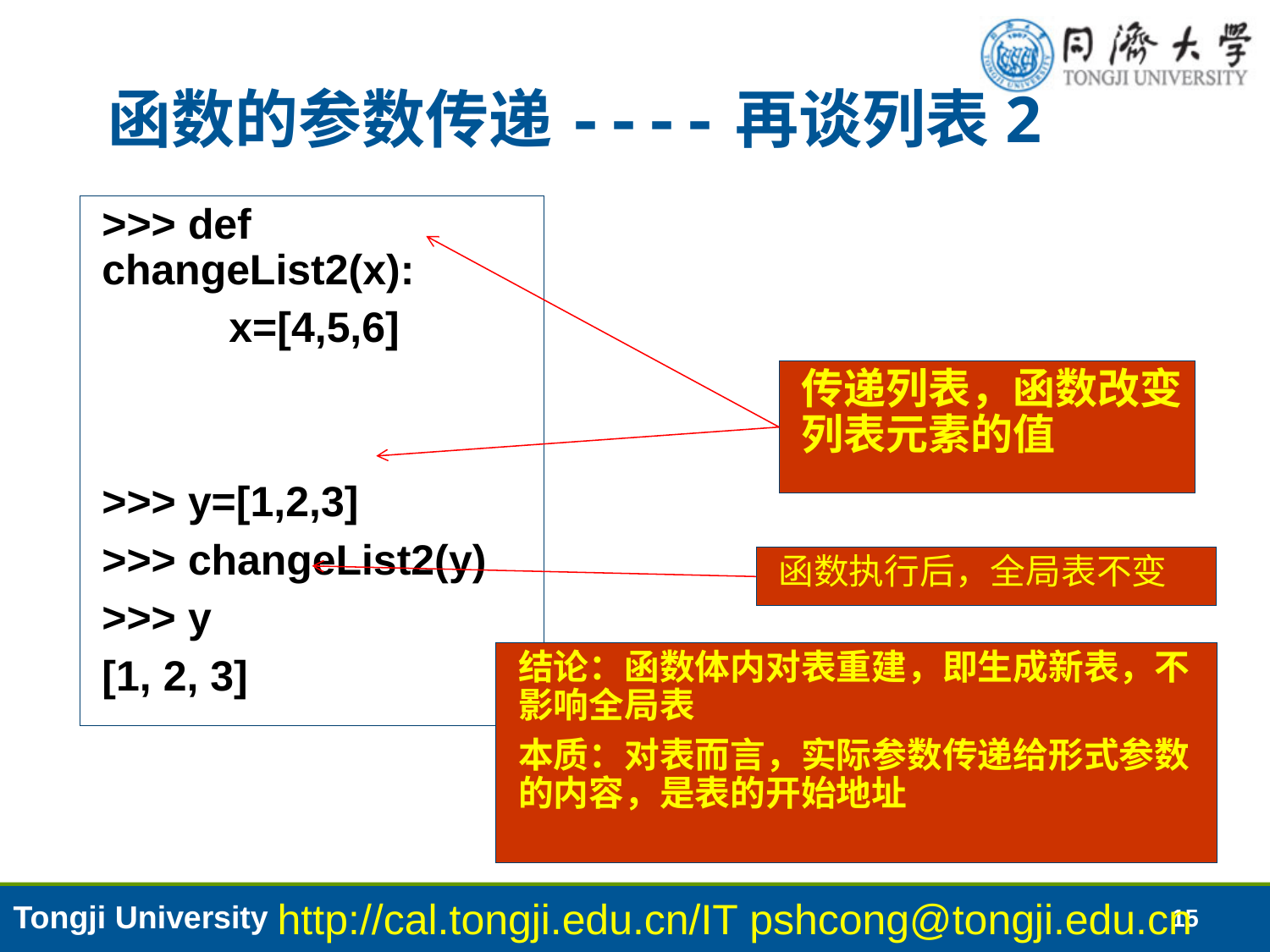

# 函数的参数传递----再谈列表2
>>> def changeList2(x):
	x=[4,5,6]

>>> y=[1,2,3]
>>> changeList2(y)
>>> y
[1, 2, 3]
传递列表，函数改变列表元素的值
函数执行后，全局表不变
结论：函数体内对表重建，即生成新表，不影响全局表
本质：对表而言，实际参数传递给形式参数的内容，是表的开始地址